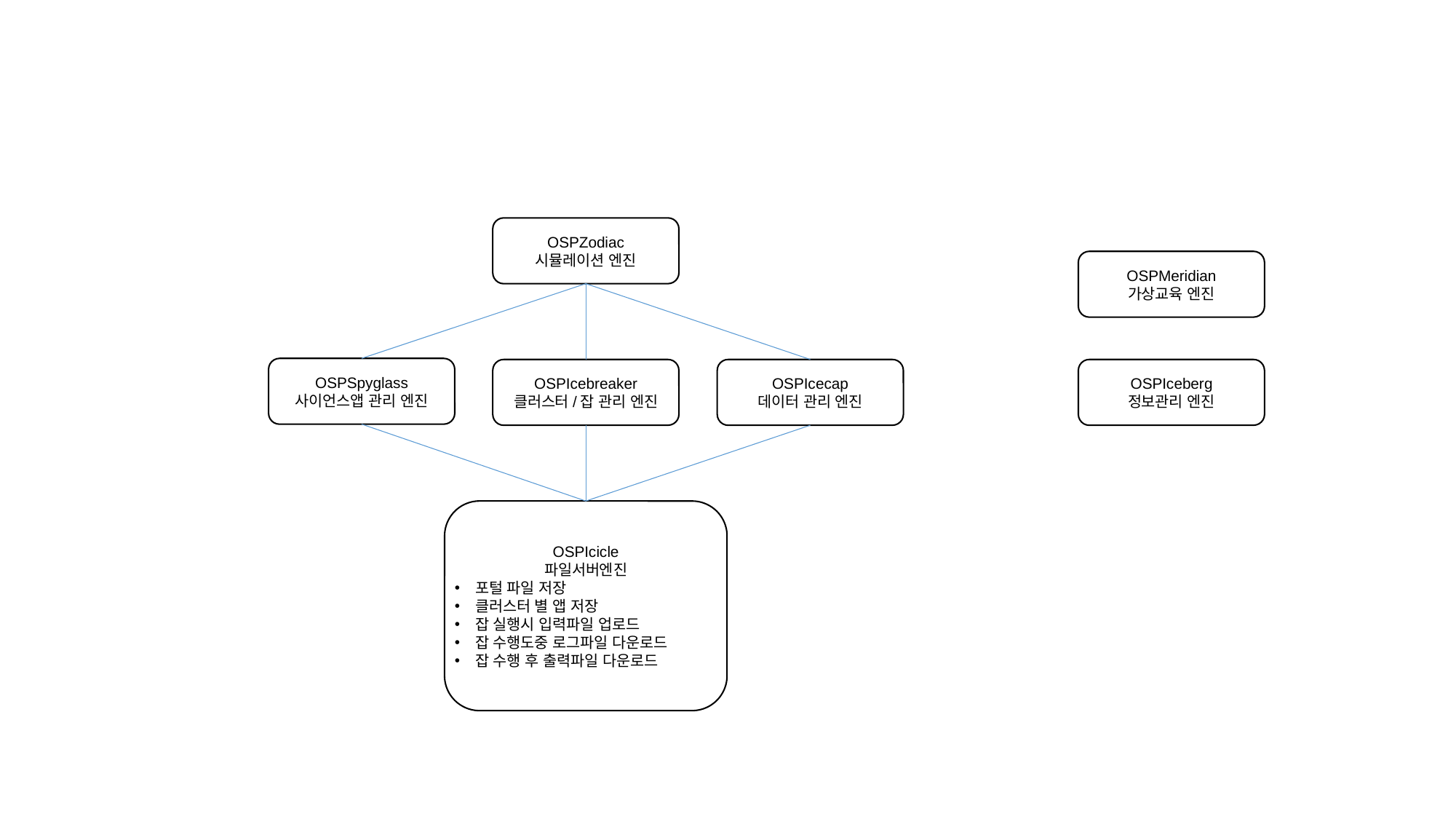

OSPZodiac
시뮬레이션 엔진
OSPMeridian
가상교육 엔진
OSPSpyglass
사이언스앱 관리 엔진
OSPIcebreaker
클러스터/잡 관리 엔진
OSPIcecap
데이터 관리 엔진
OSPIceberg
정보관리 엔진
OSPIcicle
파일서버엔진
포털 파일 저장
클러스터 별 앱 저장
잡 실행시 입력파일 업로드
잡 수행도중 로그파일 다운로드
잡 수행 후 출력파일 다운로드